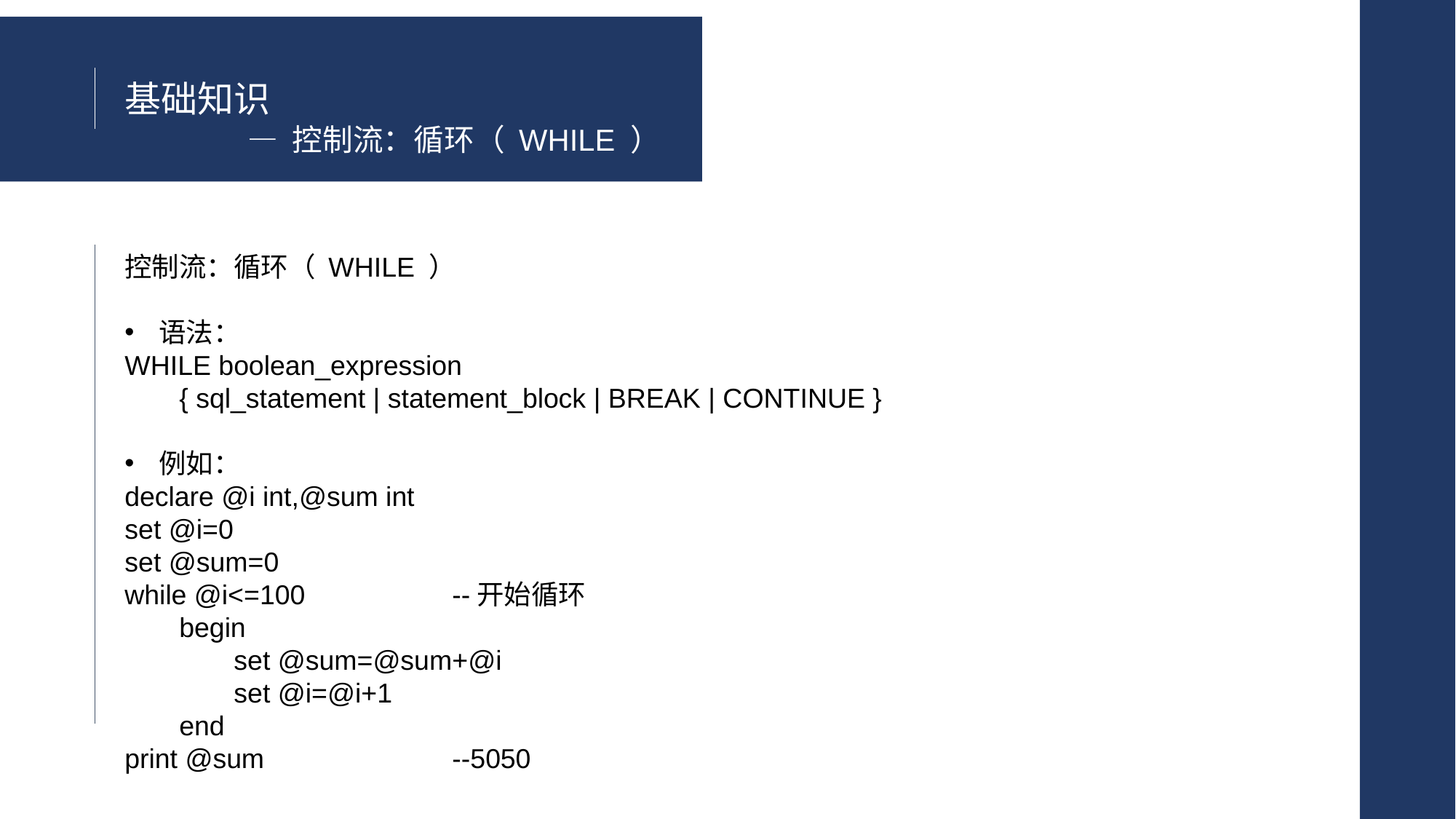

基础知识
— 控制流：循环（ WHILE ）

控制流：循环（ WHILE ）

语法：
WHILE boolean_expression
{ sql_statement | statement_block | BREAK | CONTINUE }

例如：
declare @i int,@sum int
set @i=0
set @sum=0
while @i<=100 		--开始循环
begin
set @sum=@sum+@i
set @i=@i+1
end
print @sum  		--5050